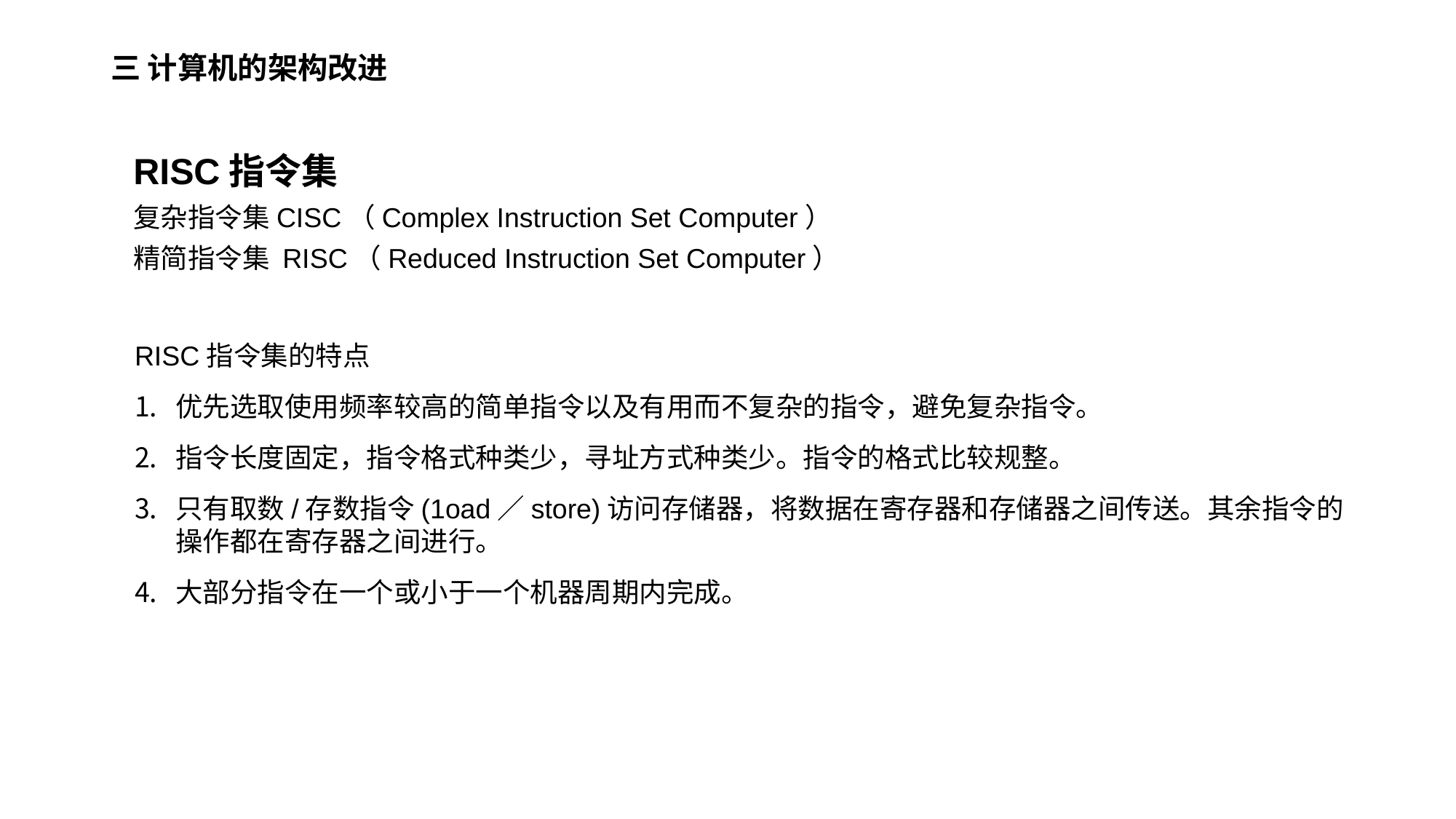

# 三 计算机的架构改进
RISC指令集
复杂指令集CISC（Complex Instruction Set Computer）
精简指令集 RISC（Reduced Instruction Set Computer）

RISC指令集的特点
优先选取使用频率较高的简单指令以及有用而不复杂的指令，避免复杂指令。
指令长度固定，指令格式种类少，寻址方式种类少。指令的格式比较规整。
只有取数/存数指令(1oad／store)访问存储器，将数据在寄存器和存储器之间传送。其余指令的操作都在寄存器之间进行。
大部分指令在一个或小于一个机器周期内完成。